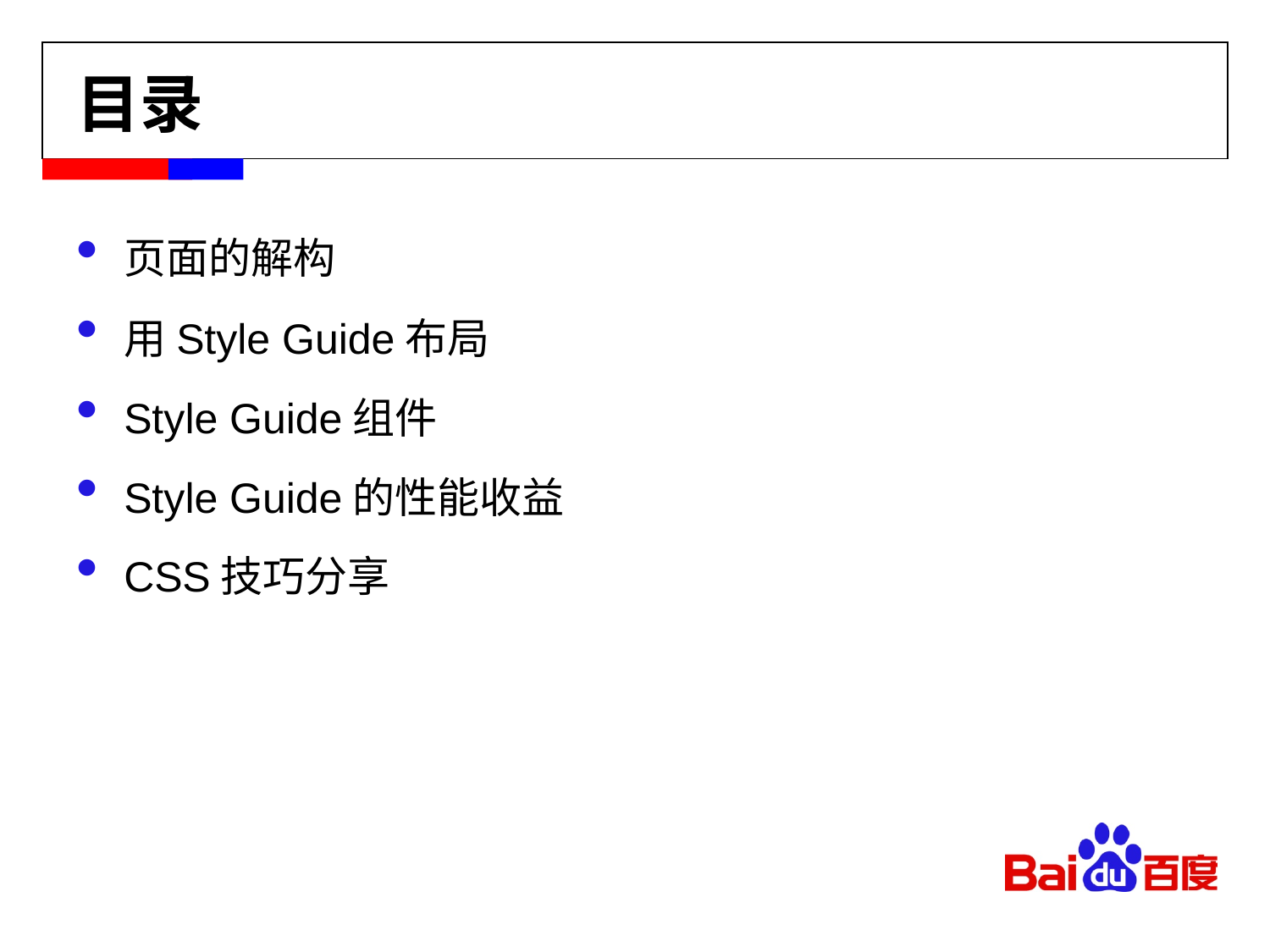

# 目录
页面的解构
用Style Guide布局
Style Guide组件
Style Guide的性能收益
CSS技巧分享